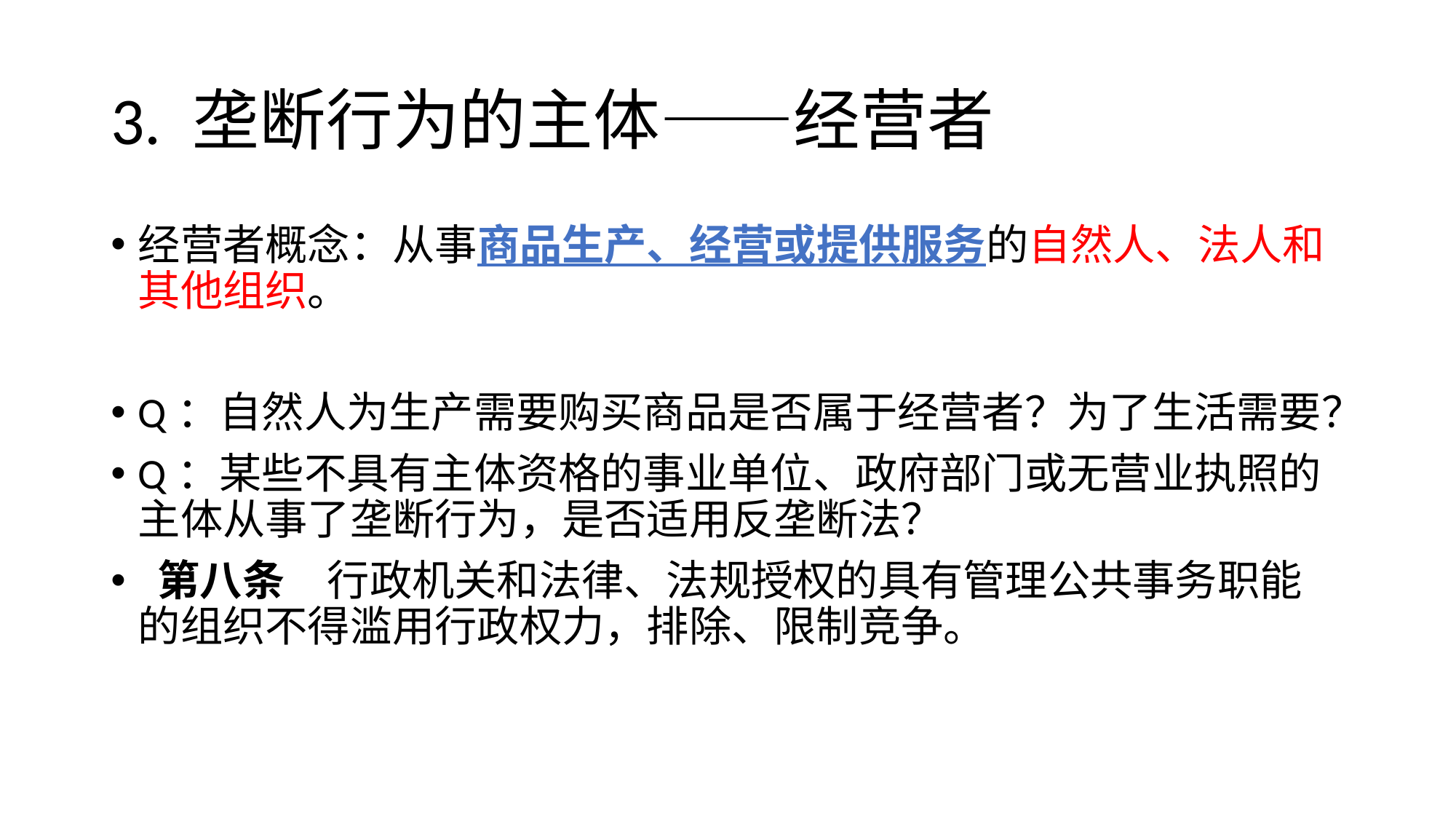

# 3. 垄断行为的主体——经营者
经营者概念：从事商品生产、经营或提供服务的自然人、法人和其他组织。

Q：自然人为生产需要购买商品是否属于经营者？为了生活需要？
Q：某些不具有主体资格的事业单位、政府部门或无营业执照的主体从事了垄断行为，是否适用反垄断法？
 第八条　行政机关和法律、法规授权的具有管理公共事务职能的组织不得滥用行政权力，排除、限制竞争。